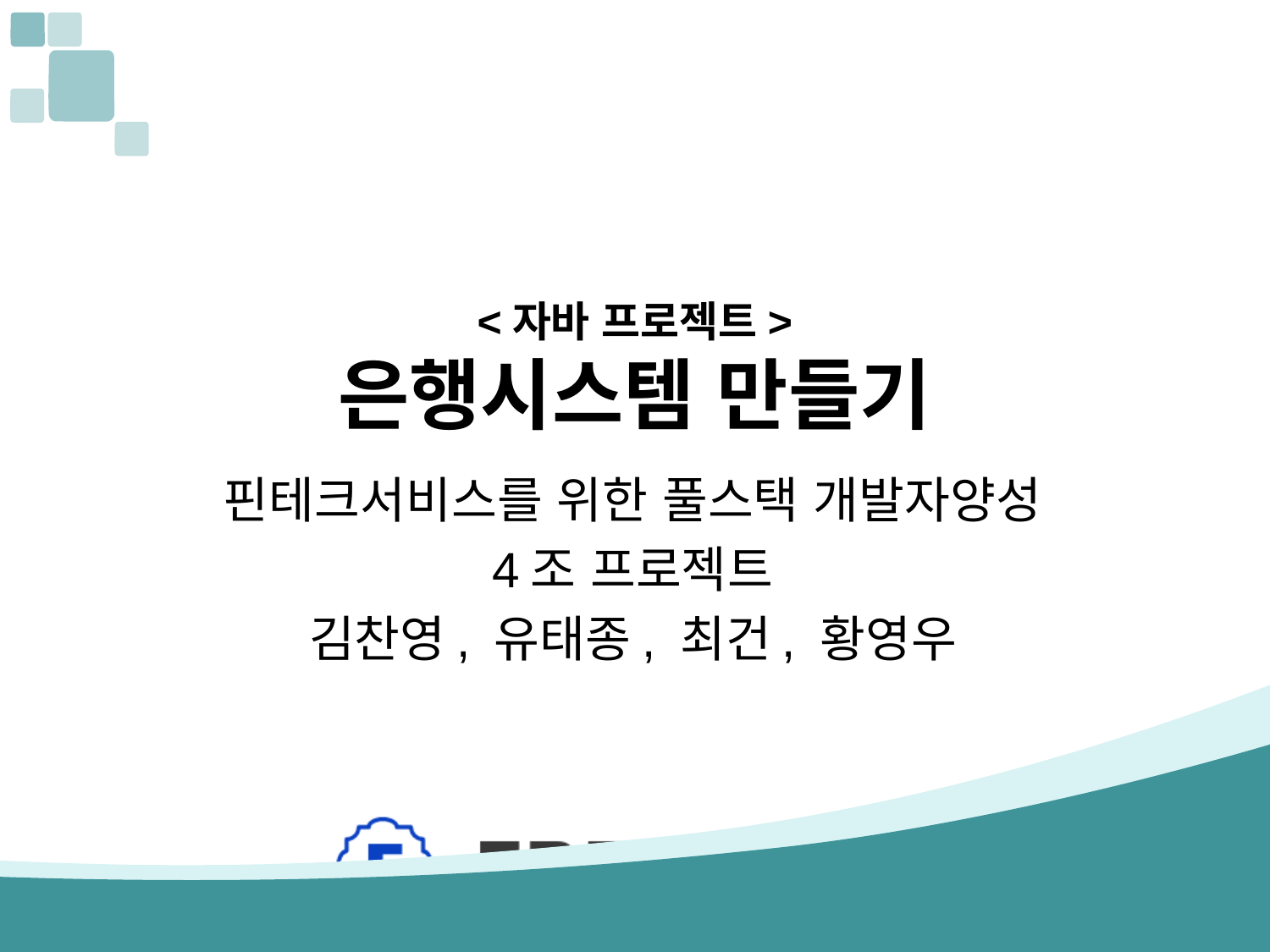

# <자바 프로젝트> 은행시스템 만들기
핀테크서비스를 위한 풀스택 개발자양성
4조 프로젝트
김찬영, 유태종, 최건, 황영우